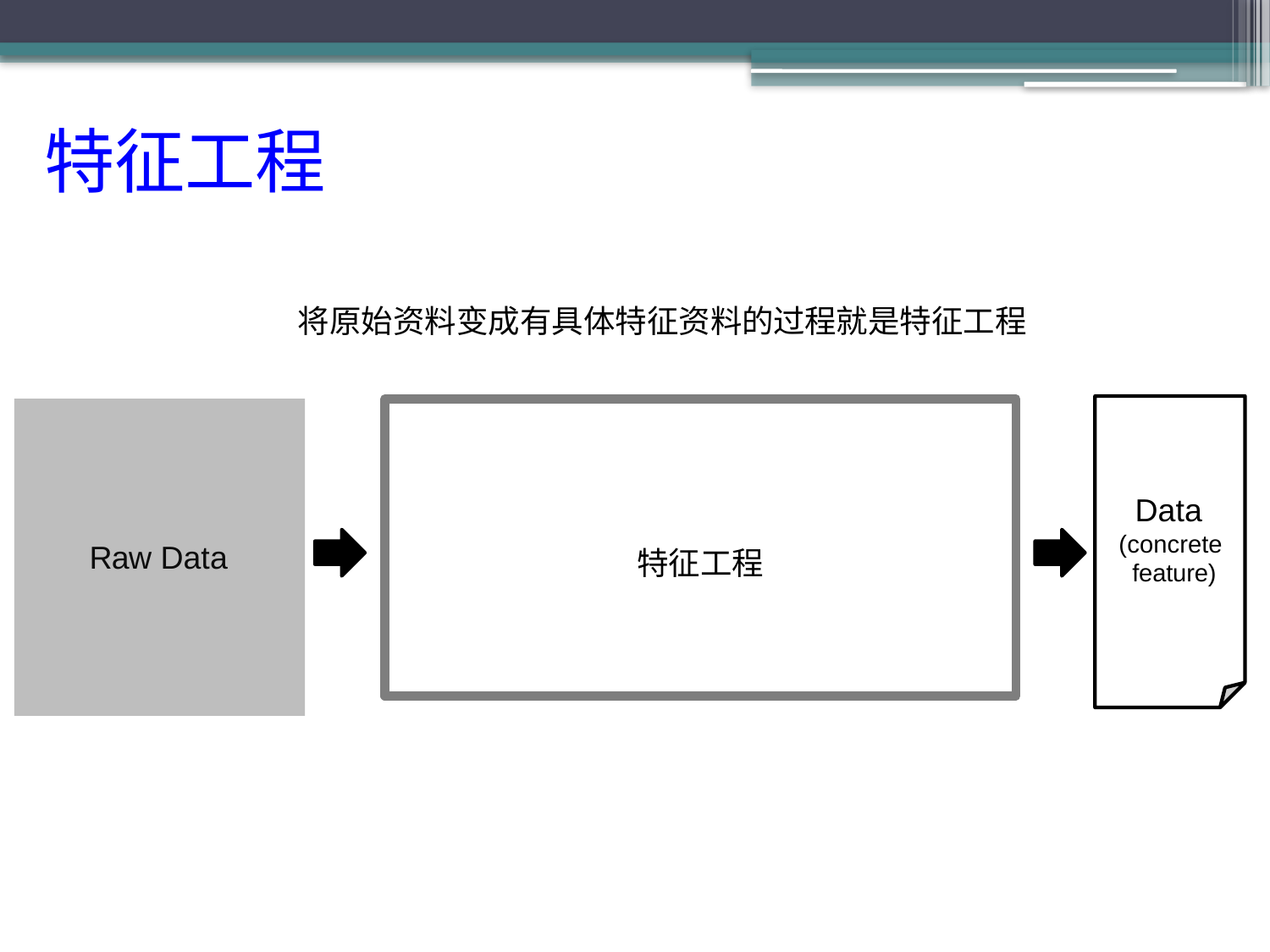

# 特征工程
将原始资料变成有具体特征资料的过程就是特征工程

特征工程

Data
(concrete  feature)

Raw Data